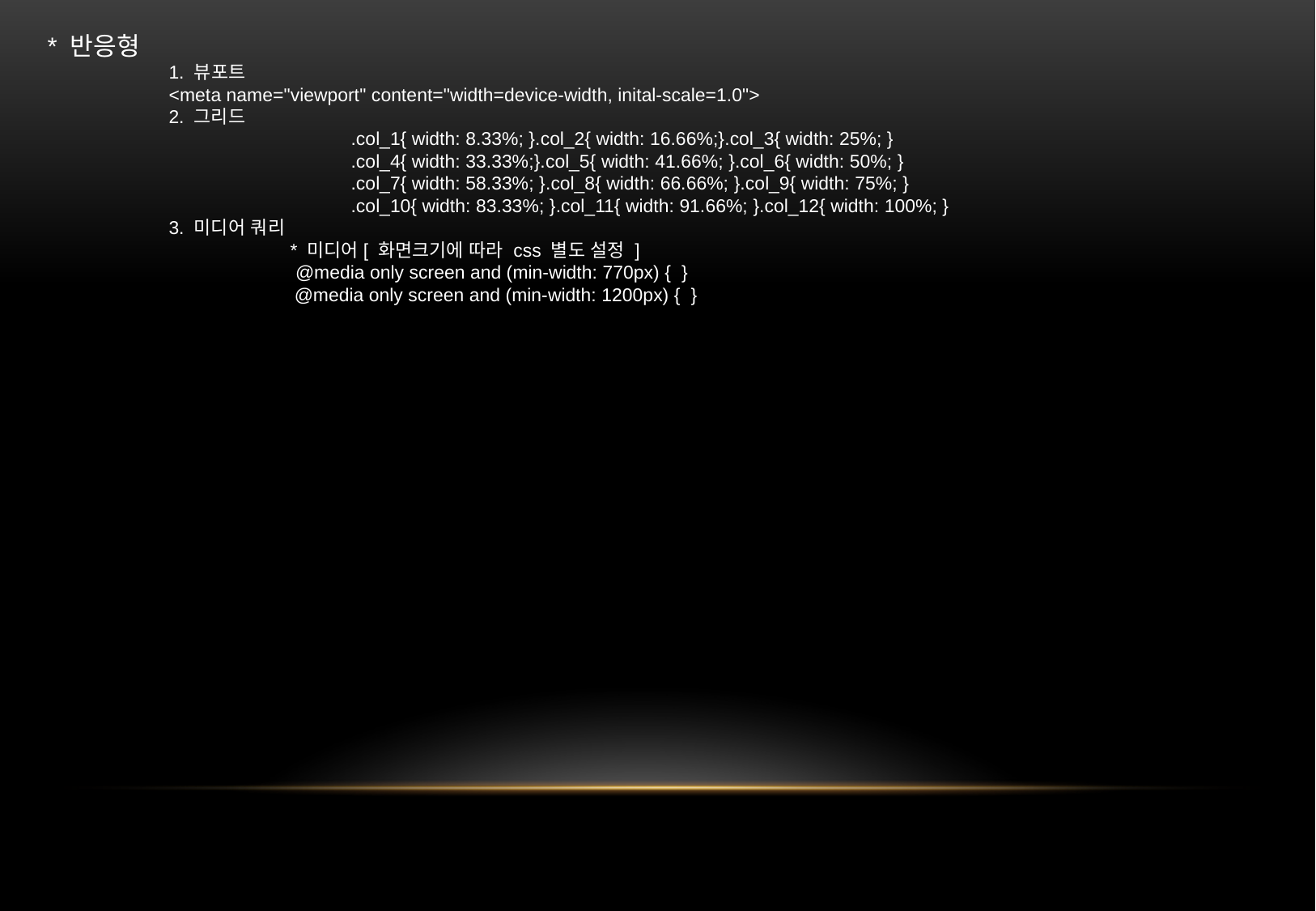

* 반응형
	1. 뷰포트
	<meta name="viewport" content="width=device-width, inital-scale=1.0">
	2. 그리드
		.col_1{ width: 8.33%; }.col_2{ width: 16.66%;}.col_3{ width: 25%; }
	.col_4{ width: 33.33%;}.col_5{ width: 41.66%; }.col_6{ width: 50%; }
	.col_7{ width: 58.33%; }.col_8{ width: 66.66%; }.col_9{ width: 75%; }
	.col_10{ width: 83.33%; }.col_11{ width: 91.66%; }.col_12{ width: 100%; }
3. 미디어 쿼리
	* 미디어[ 화면크기에 따라 css 별도 설정 ]
	 @media only screen and (min-width: 770px) {  }
	 @media only screen and (min-width: 1200px) {  }